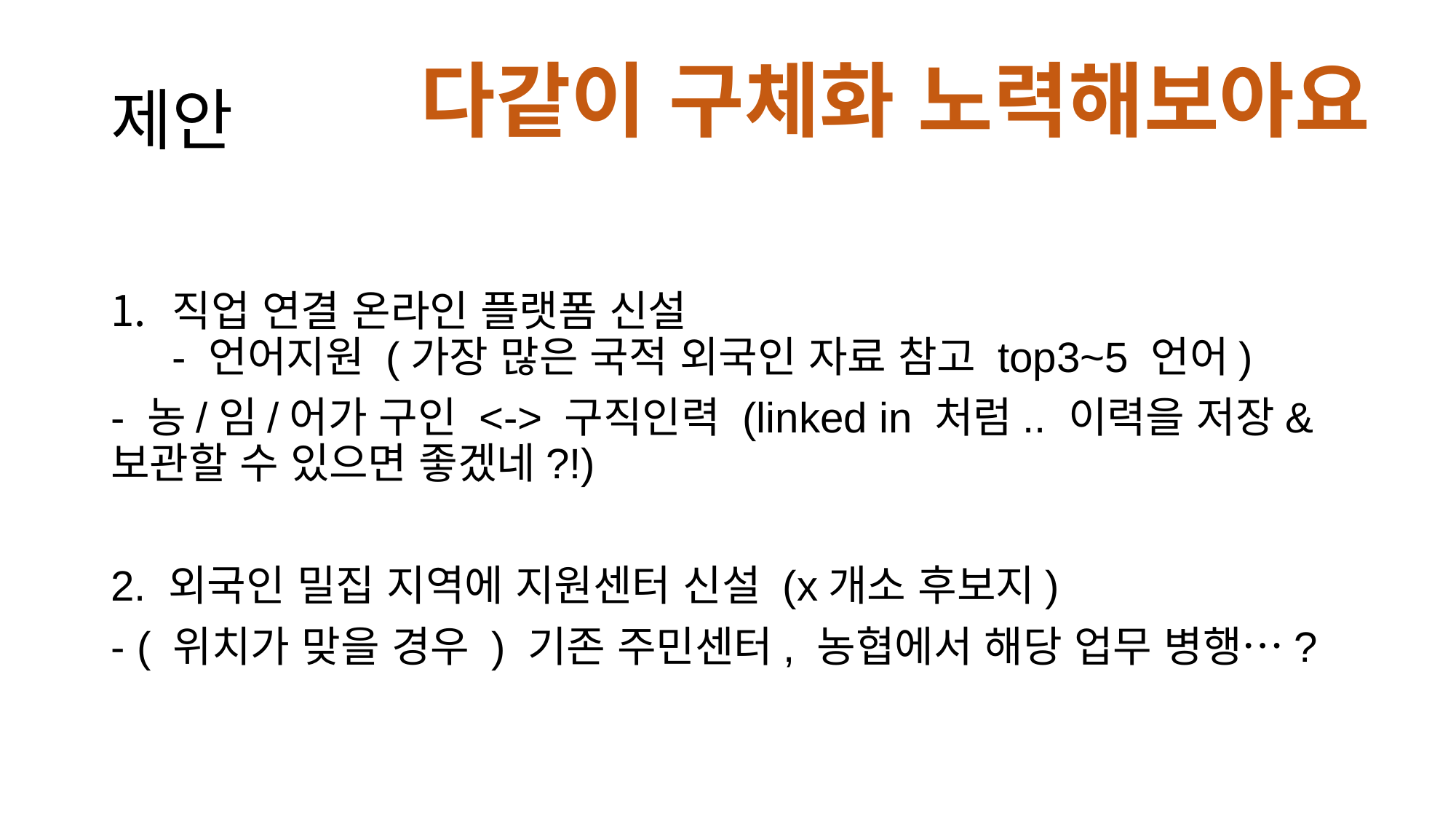

# 제안
다같이 구체화 노력해보아요

직업 연결 온라인 플랫폼 신설
- 언어지원 (가장 많은 국적 외국인 자료 참고 top3~5 언어)
- 농/임/어가 구인 <-> 구직인력 (linked in 처럼.. 이력을 저장&보관할 수 있으면 좋겠네?!)

2. 외국인 밀집 지역에 지원센터 신설 (x개소 후보지)
- ( 위치가 맞을 경우 ) 기존 주민센터, 농협에서 해당 업무 병행…?